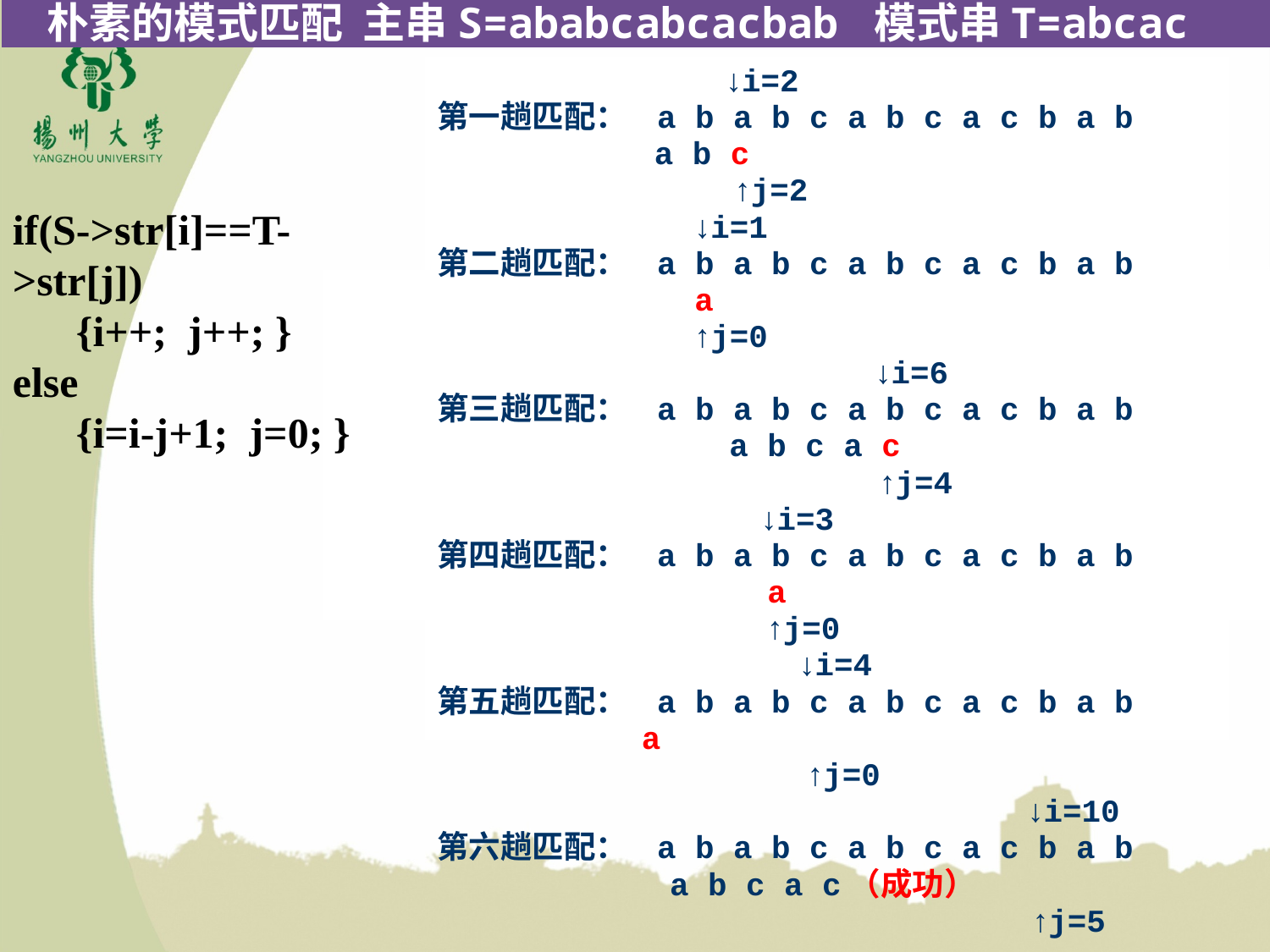

朴素的模式匹配  主串S=ababcabcacbab 模式串T=abcac

                                               ↓i=2
第一趟匹配：   a b a b c a b c a c b a b
                           a b c
                                     ↑j=2
                                ↓i=1
第二趟匹配：   a b a b c a b c a c b a b
                                a
                                ↑j=0
                       ↓i=6
第三趟匹配：   a b a b c a b c a c b a b
                        a b c a c
                                                       ↑j=4
                 ↓i=3
第四趟匹配：   a b a b c a b c a c b a b
                          a
                                         ↑j=0
                   ↓i=4
第五趟匹配：   a b a b c a b c a c b a b
                       a
                                              ↑j=0
                               ↓i=10
第六趟匹配：   a b a b c a b c a c b a b
                         a b c a c（成功）
                                                                          ↑j=5
if(S->str[i]==T->str[j])
      {i++;  j++; }
else
      {i=i-j+1;  j=0; }